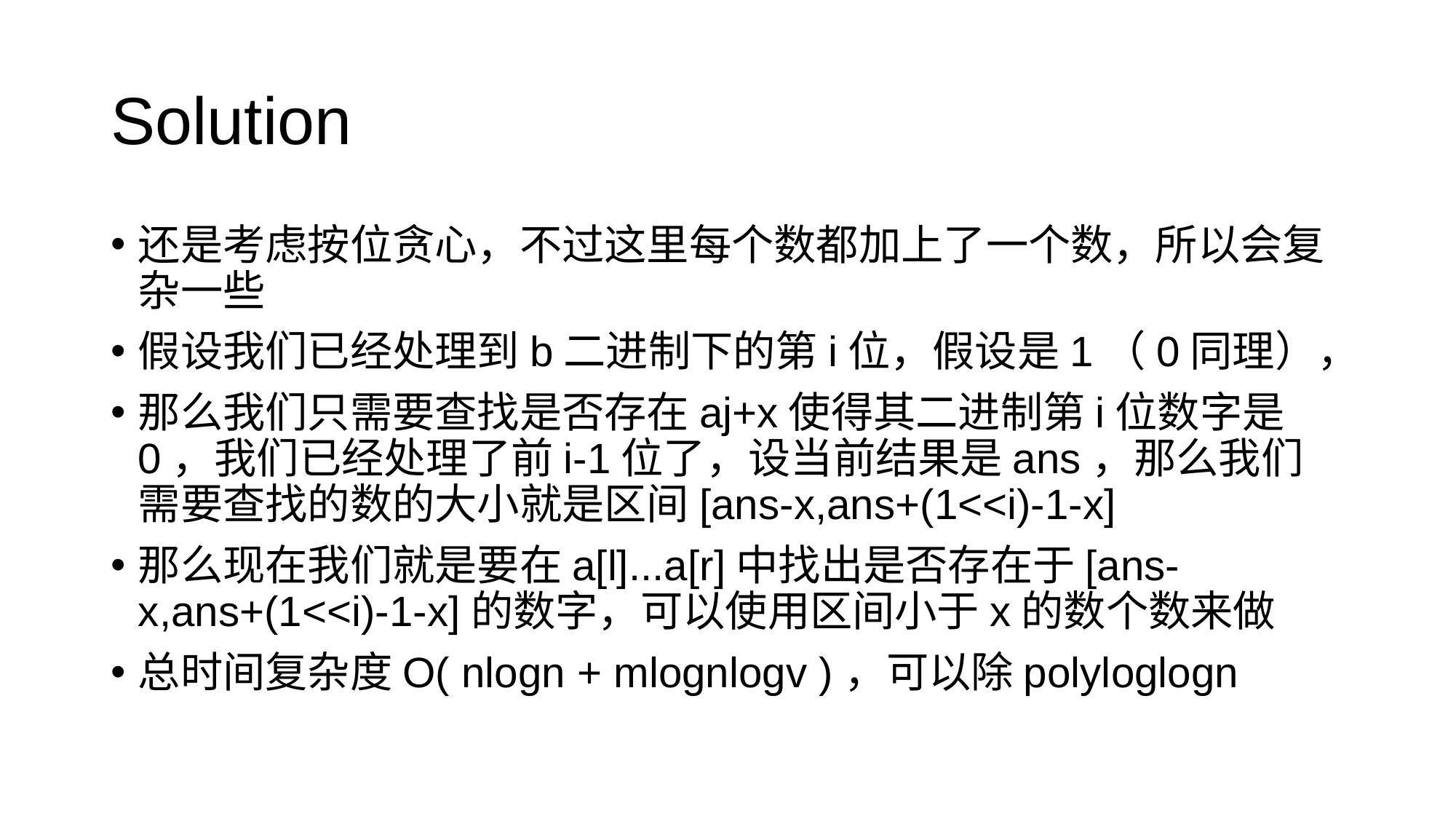

# Solution
还是考虑按位贪心，不过这里每个数都加上了一个数，所以会复杂一些
假设我们已经处理到b二进制下的第i位，假设是1（0同理），
那么我们只需要查找是否存在aj+x使得其二进制第i位数字是0，我们已经处理了前i-1位了，设当前结果是ans，那么我们需要查找的数的大小就是区间[ans-x,ans+(1<<i)-1-x]
那么现在我们就是要在a[l]...a[r]中找出是否存在于[ans-x,ans+(1<<i)-1-x]的数字，可以使用区间小于x的数个数来做
总时间复杂度O( nlogn + mlognlogv )，可以除polyloglogn